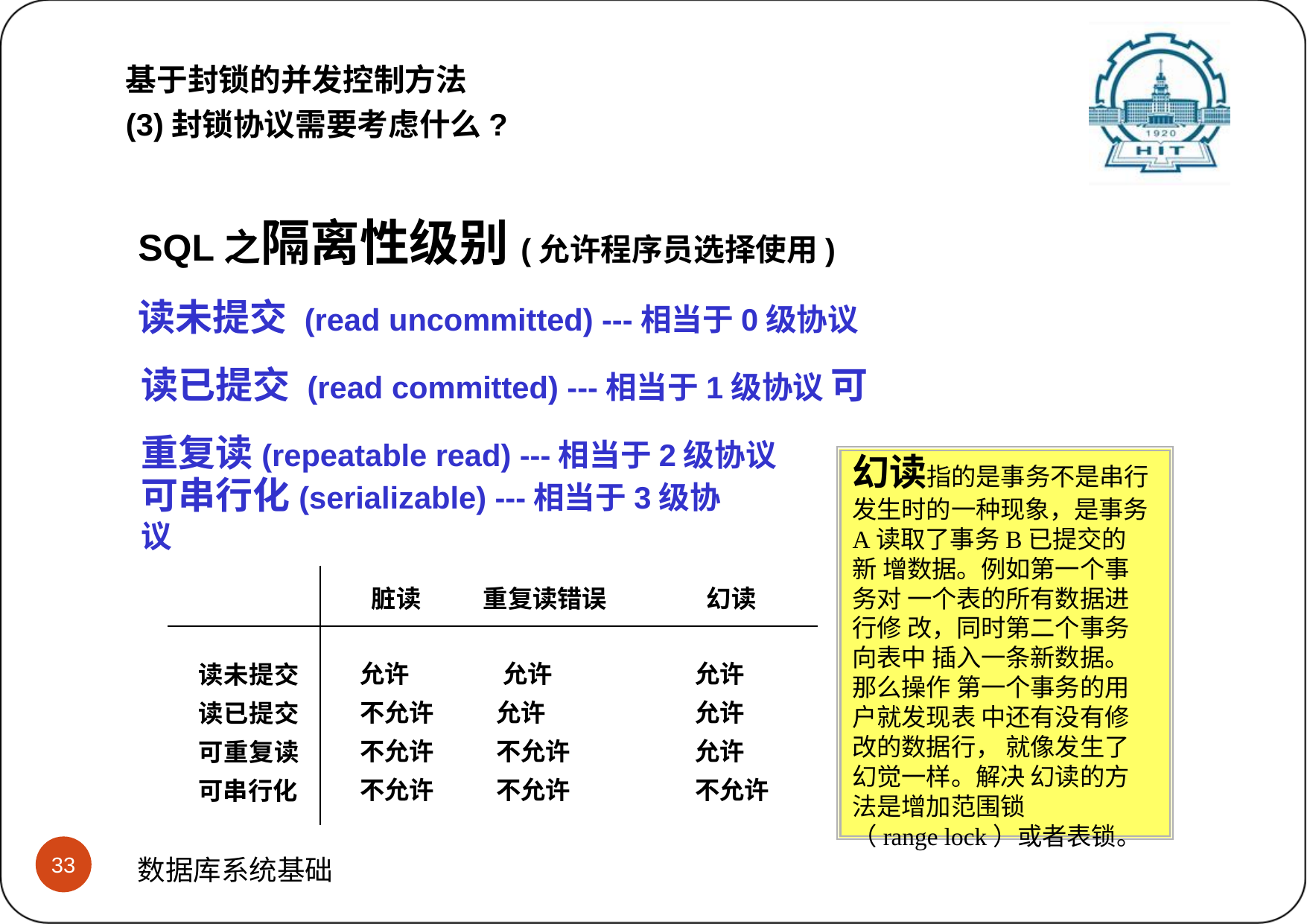

基于封锁的并发控制方法
(3)封锁协议需要考虑什么?
SQL之隔离性级别(允许程序员选择使用)
读未提交 (read uncommitted) ---相当于0级协议 读已提交 (read committed) ---相当于1级协议 可重复读(repeatable read) ---相当于2级协议

幻读指的是事务不是串行
发生时的一种现象，是事务 A读取了事务B已提交的新 增数据。例如第一个事务对 一个表的所有数据进行修 改，同时第二个事务向表中 插入一条新数据。那么操作 第一个事务的用户就发现表 中还有没有修改的数据行， 就像发生了幻觉一样。解决 幻读的方法是增加范围锁
（range lock）或者表锁。

可串行化(serializable) ---相当于3级协议

脏读
重复读错误
幻读

允许 不允许 不允许 不允许
允许 允许 不允许 不允许
允许 允许 允许 不允许
读未提交 读已提交 可重复读 可串行化